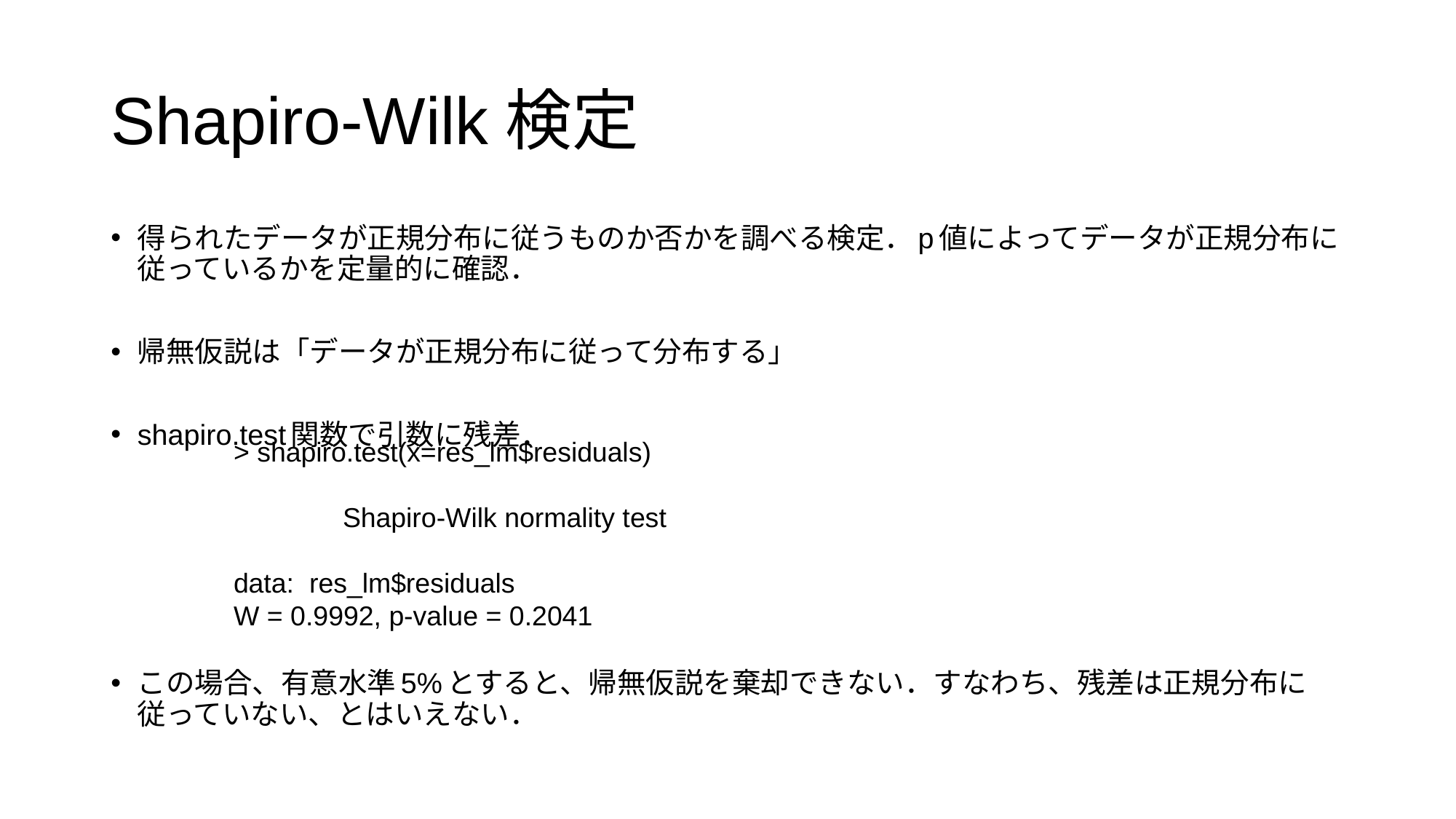

# Shapiro-Wilk検定
得られたデータが正規分布に従うものか否かを調べる検定．p値によってデータが正規分布に従っているかを定量的に確認．

帰無仮説は「データが正規分布に従って分布する」

shapiro.test関数で引数に残差．

この場合、有意水準5%とすると、帰無仮説を棄却できない．すなわち、残差は正規分布に従っていない、とはいえない．
> shapiro.test(x=res_lm$residuals)

	Shapiro-Wilk normality test

data:  res_lm$residuals
W = 0.9992, p-value = 0.2041